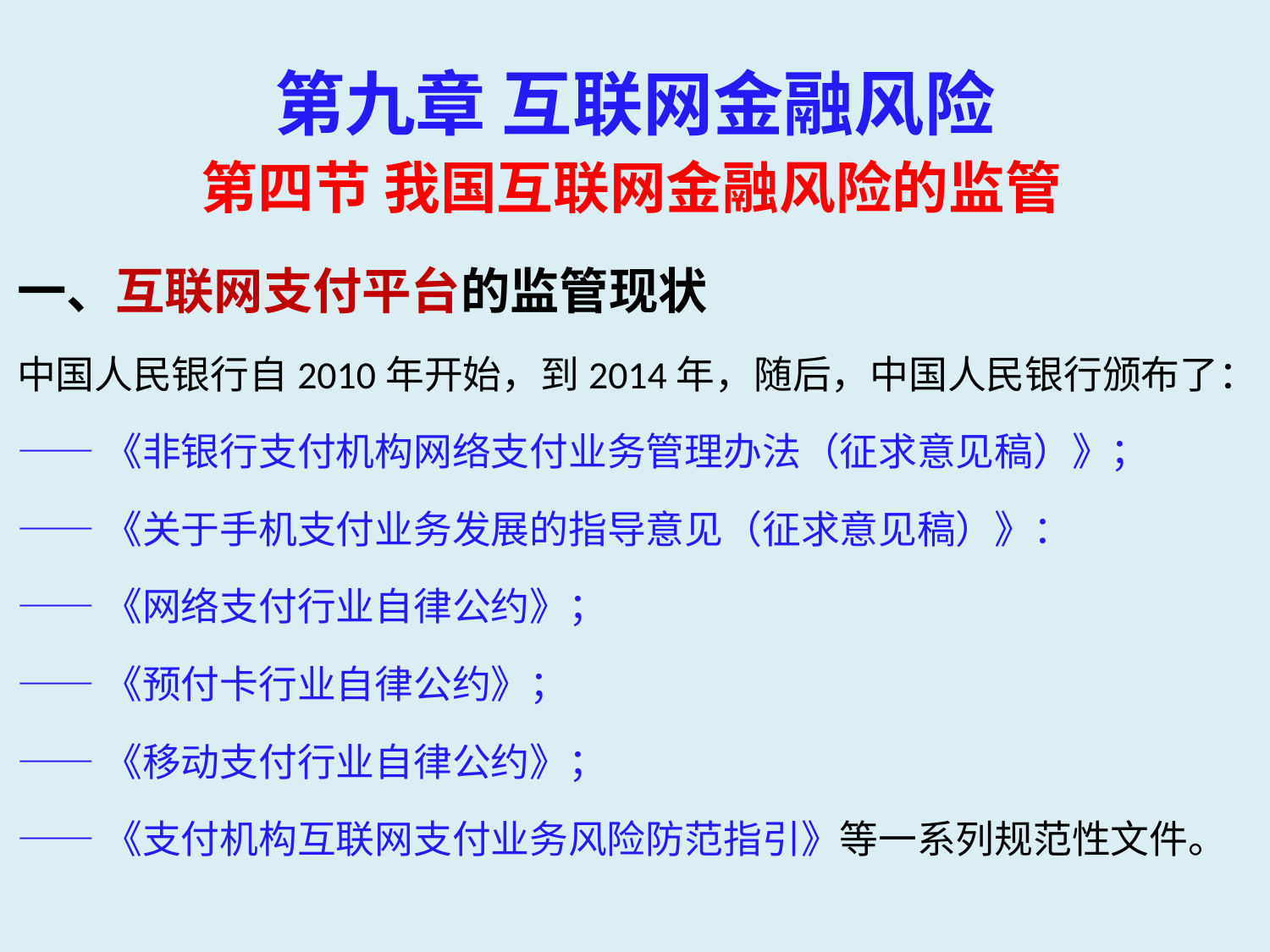

# 第九章 互联网金融风险
第四节 我国互联网金融风险的监管
一、互联网支付平台的监管现状
中国人民银行自2010年开始，到2014年，随后，中国人民银行颁布了：
——《非银行支付机构网络支付业务管理办法（征求意见稿）》；
——《关于手机支付业务发展的指导意见（征求意见稿）》：
——《网络支付行业自律公约》；
——《预付卡行业自律公约》；
——《移动支付行业自律公约》；
——《支付机构互联网支付业务风险防范指引》等一系列规范性文件。
39